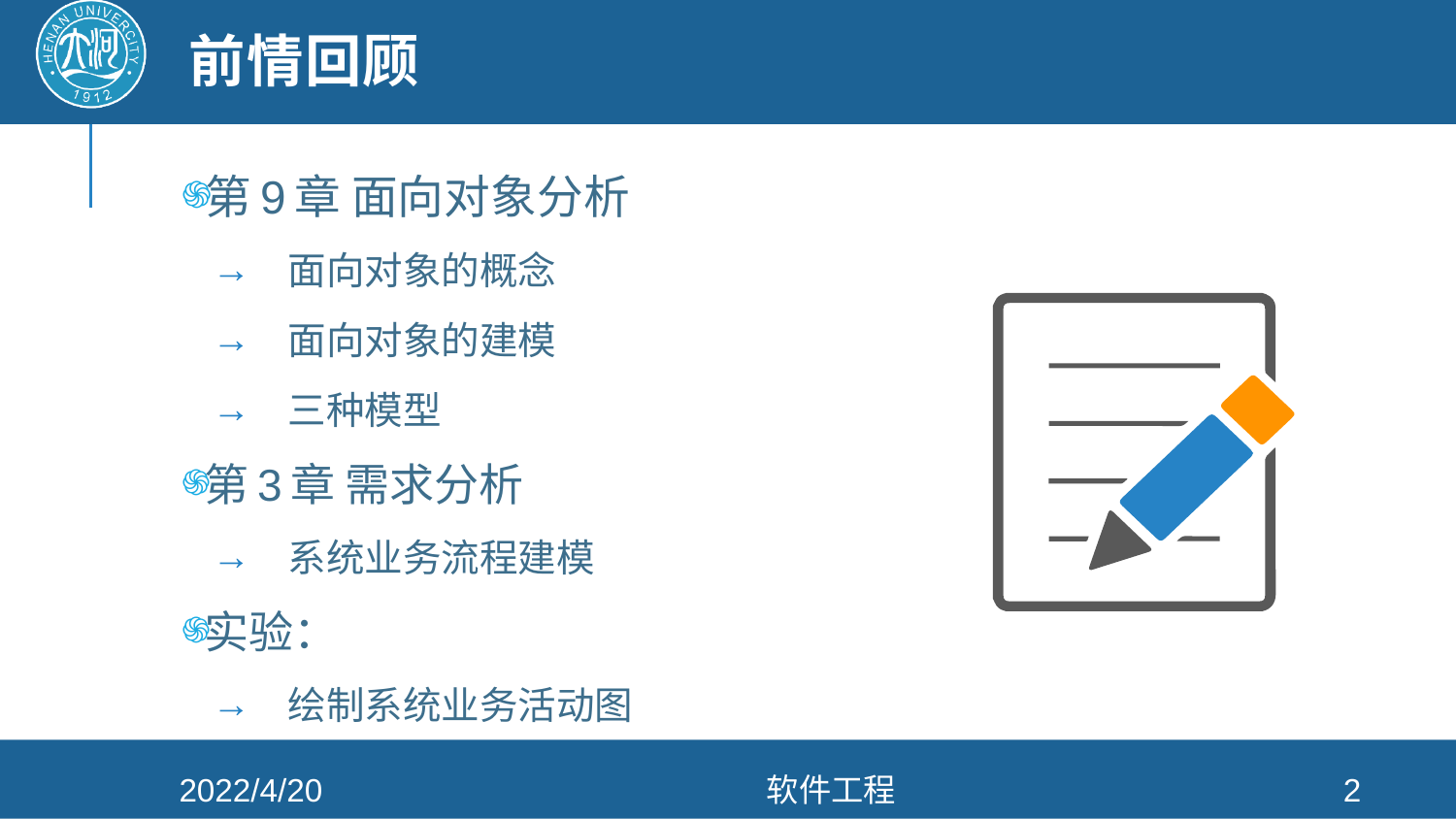

# 前情回顾
第9章 面向对象分析
面向对象的概念
面向对象的建模
三种模型
第3章 需求分析
系统业务流程建模
实验：
绘制系统业务活动图

2022/4/20
软件工程
2